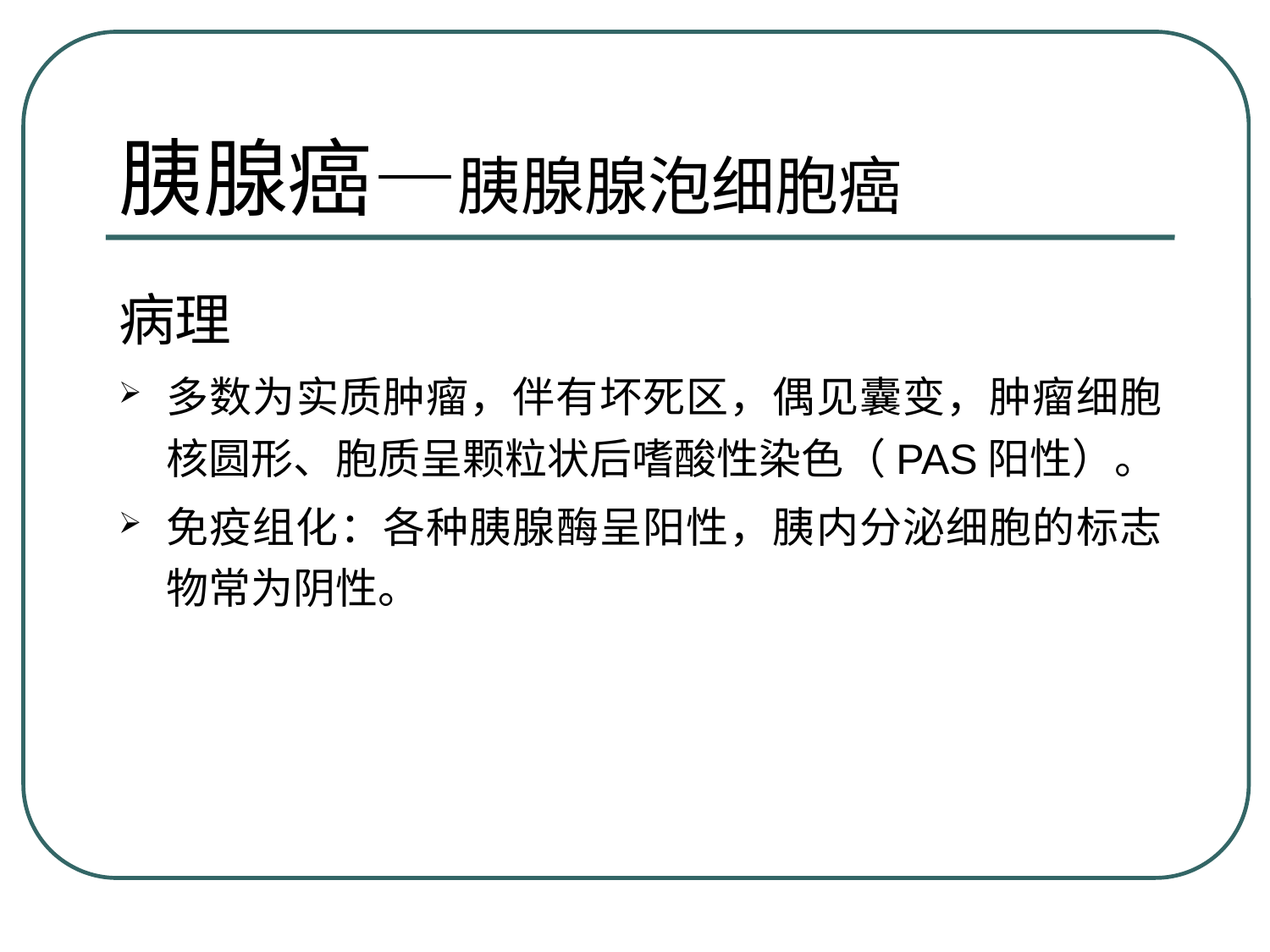

# 胰腺癌—胰腺腺泡细胞癌
病理
多数为实质肿瘤，伴有坏死区，偶见囊变，肿瘤细胞核圆形、胞质呈颗粒状后嗜酸性染色（PAS阳性）。
免疫组化：各种胰腺酶呈阳性，胰内分泌细胞的标志物常为阴性。